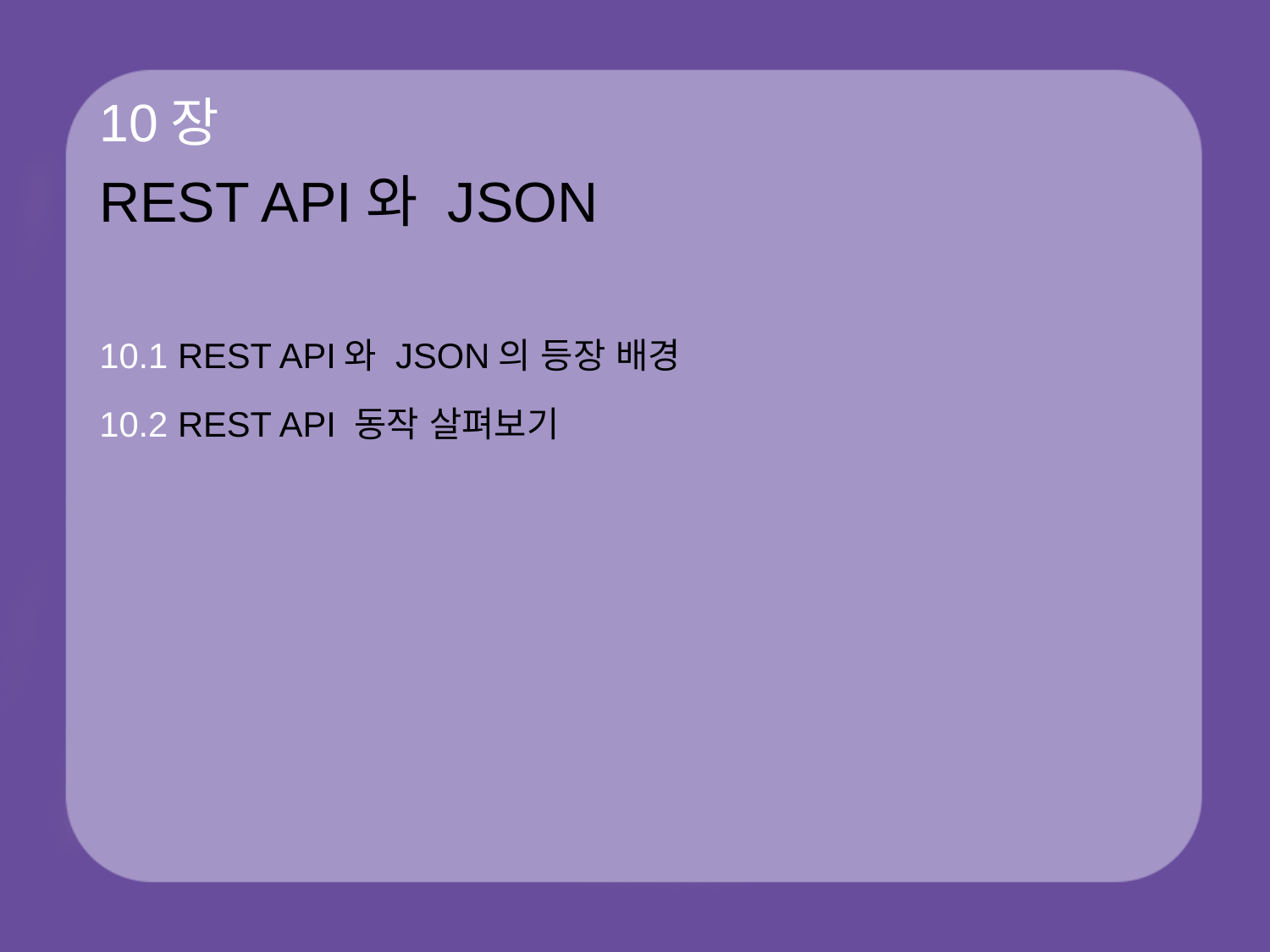

# 10장 REST API와 JSON
10.1 REST API와 JSON의 등장 배경
10.2 REST API 동작 살펴보기